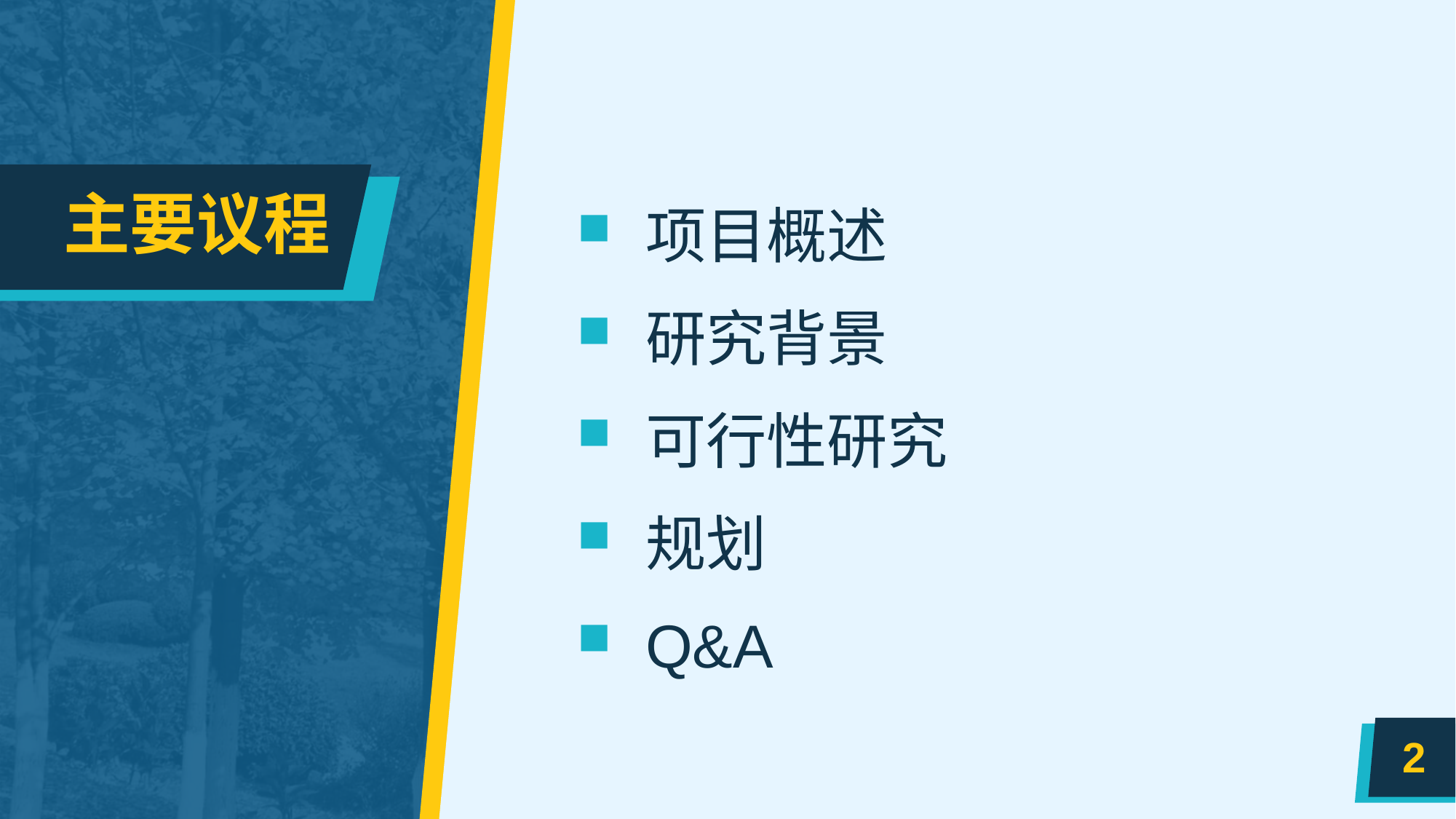

# 主要议程
项目概述
研究背景
可行性研究
规划
Q&A
2